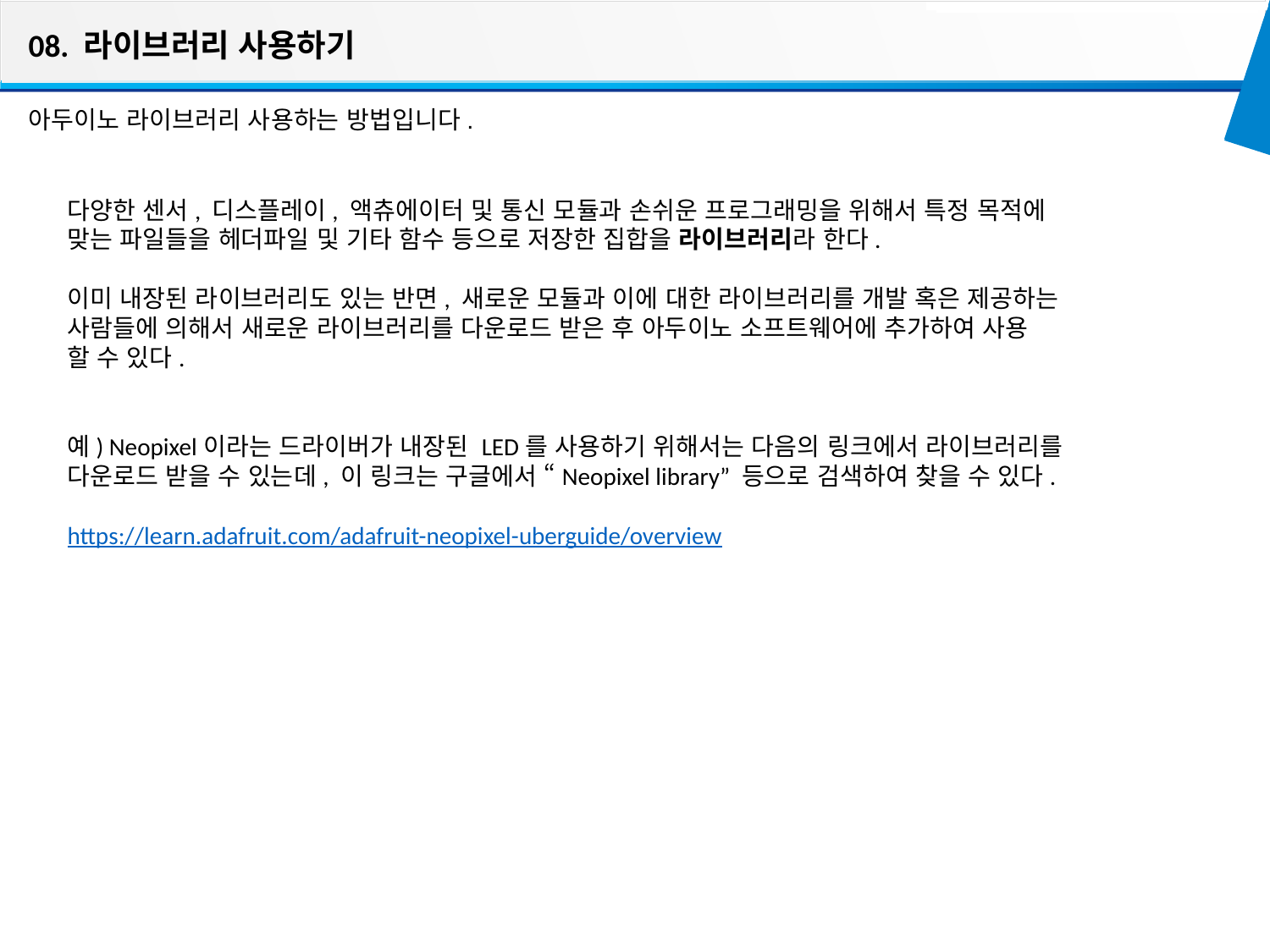

08. 라이브러리 사용하기

아두이노 라이브러리 사용하는 방법입니다.
다양한 센서, 디스플레이, 액츄에이터 및 통신 모듈과 손쉬운 프로그래밍을 위해서 특정 목적에
맞는 파일들을 헤더파일 및 기타 함수 등으로 저장한 집합을 라이브러리라 한다.

이미 내장된 라이브러리도 있는 반면, 새로운 모듈과 이에 대한 라이브러리를 개발 혹은 제공하는
사람들에 의해서 새로운 라이브러리를 다운로드 받은 후 아두이노 소프트웨어에 추가하여 사용
할 수 있다.

예) Neopixel이라는 드라이버가 내장된 LED를 사용하기 위해서는 다음의 링크에서 라이브러리를
다운로드 받을 수 있는데, 이 링크는 구글에서 “Neopixel library” 등으로 검색하여 찾을 수 있다.

https://learn.adafruit.com/adafruit-neopixel-uberguide/overview